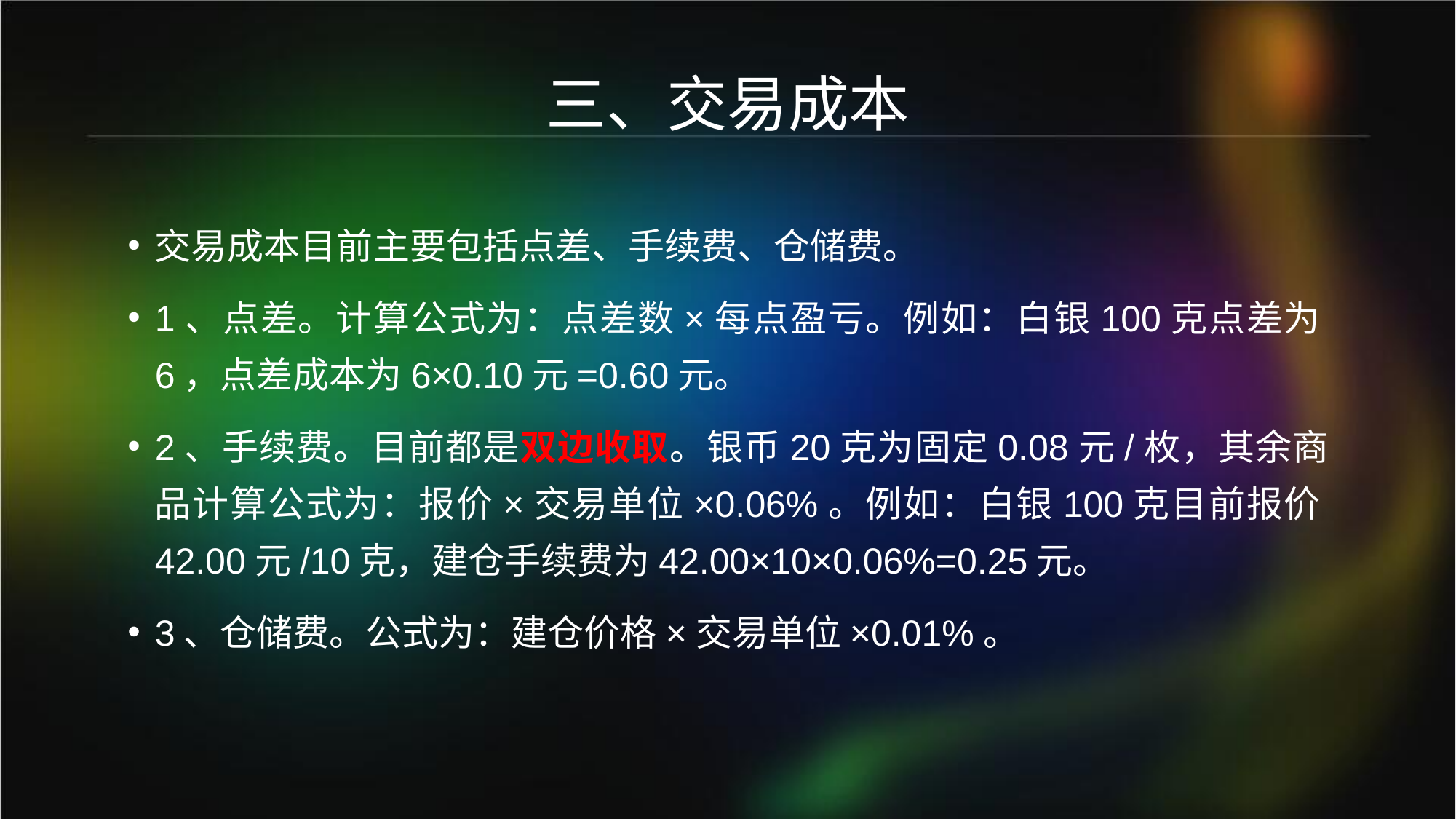

# 三、交易成本
交易成本目前主要包括点差、手续费、仓储费。
1、点差。计算公式为：点差数×每点盈亏。例如：白银100克点差为6，点差成本为6×0.10元=0.60元。
2、手续费。目前都是双边收取。银币20克为固定0.08元/枚，其余商品计算公式为：报价×交易单位×0.06%。例如：白银100克目前报价42.00元/10克，建仓手续费为42.00×10×0.06%=0.25元。
3、仓储费。公式为：建仓价格×交易单位×0.01%。